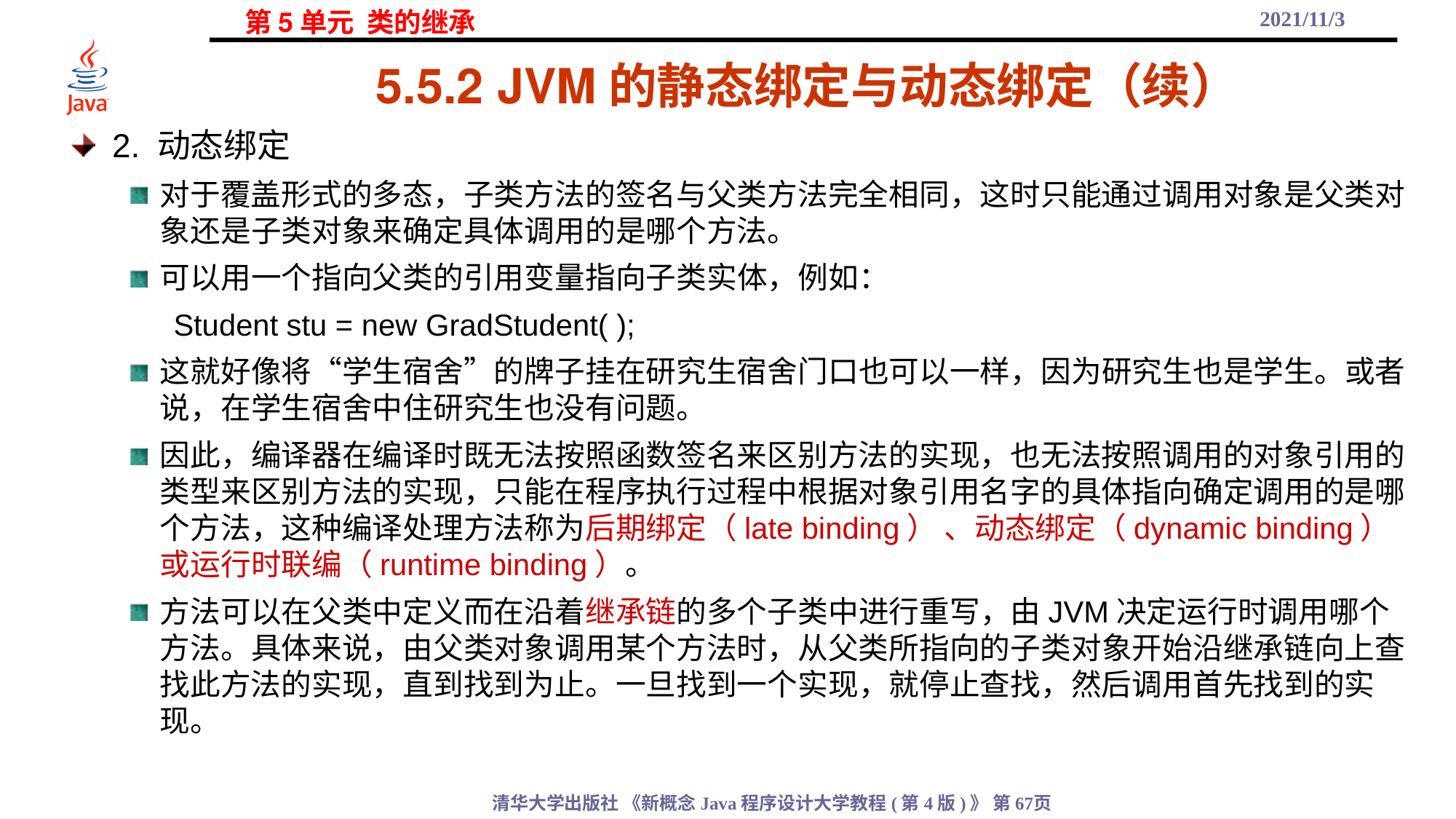

2021/11/3
# 5.5.2 JVM的静态绑定与动态绑定（续）
2. 动态绑定
对于覆盖形式的多态，子类方法的签名与父类方法完全相同，这时只能通过调用对象是父类对象还是子类对象来确定具体调用的是哪个方法。
可以用一个指向父类的引用变量指向子类实体，例如：
Student stu = new GradStudent( );
这就好像将“学生宿舍”的牌子挂在研究生宿舍门口也可以一样，因为研究生也是学生。或者说，在学生宿舍中住研究生也没有问题。
因此，编译器在编译时既无法按照函数签名来区别方法的实现，也无法按照调用的对象引用的类型来区别方法的实现，只能在程序执行过程中根据对象引用名字的具体指向确定调用的是哪个方法，这种编译处理方法称为后期绑定（late binding） 、动态绑定（dynamic binding）或运行时联编（runtime binding）。
方法可以在父类中定义而在沿着继承链的多个子类中进行重写，由JVM决定运行时调用哪个方法。具体来说，由父类对象调用某个方法时，从父类所指向的子类对象开始沿继承链向上查找此方法的实现，直到找到为止。一旦找到一个实现，就停止查找，然后调用首先找到的实现。